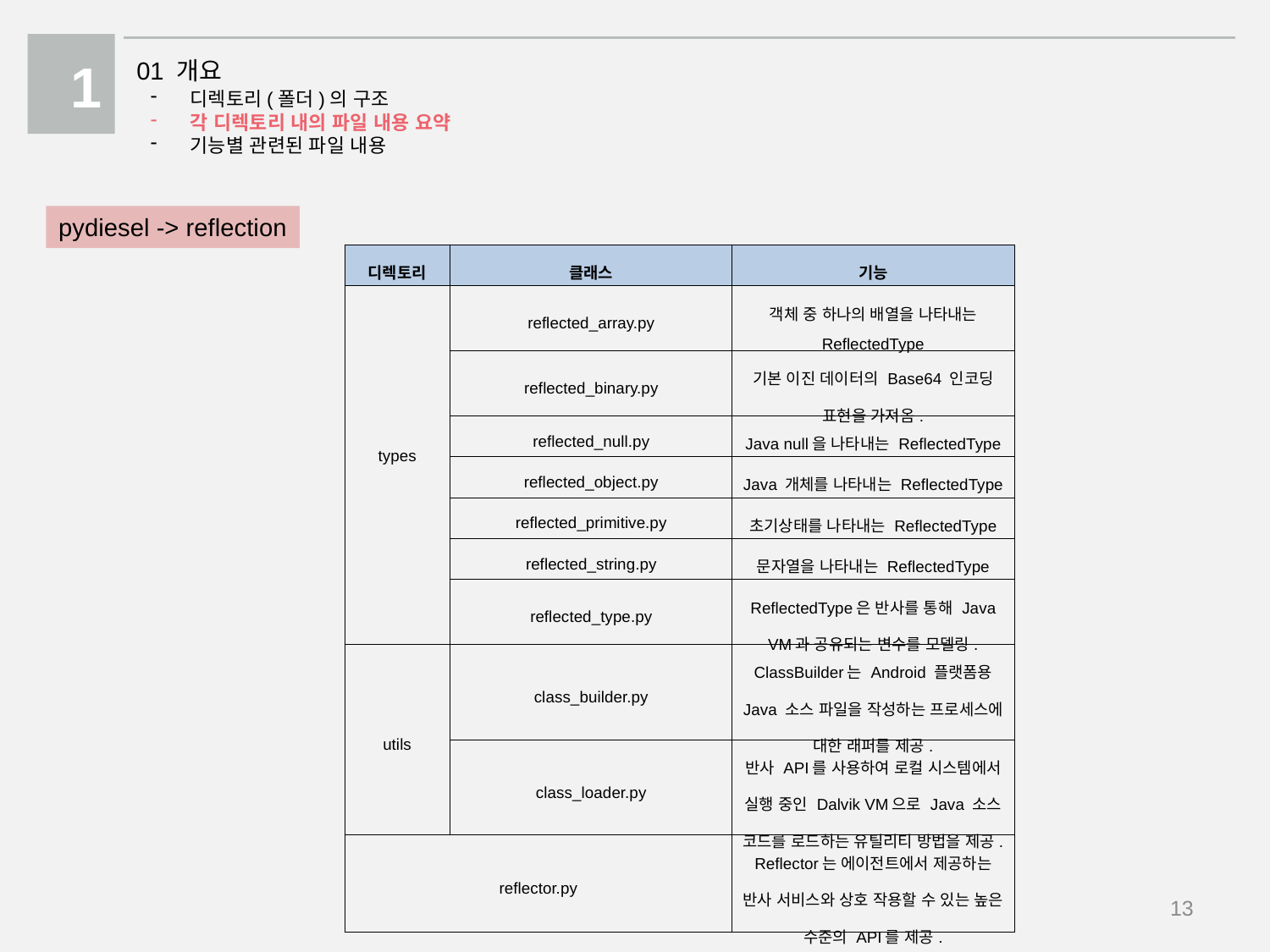

1
01 개요
디렉토리(폴더)의 구조
각 디렉토리 내의 파일 내용 요약
기능별 관련된 파일 내용

pydiesel -> reflection
| 디렉토리 | 클래스 | 기능 |
| --- | --- | --- |
| types | reflected\_array.py | 객체 중 하나의 배열을 나타내는 ReflectedType |
|  | reflected\_binary.py | 기본 이진 데이터의 Base64 인코딩 표현을 가져옴. |
|  | reflected\_null.py | Java null을 나타내는 ReflectedType |
|  | reflected\_object.py | Java 개체를 나타내는 ReflectedType |
|  | reflected\_primitive.py | 초기상태를 나타내는 ReflectedType |
|  | reflected\_string.py | 문자열을 나타내는 ReflectedType |
|  | reflected\_type.py | ReflectedType은 반사를 통해 Java VM과 공유되는 변수를 모델링. |
| utils | class\_builder.py | ClassBuilder는 Android 플랫폼용 Java 소스 파일을 작성하는 프로세스에 대한 래퍼를 제공. |
|  | class\_loader.py | 반사 API를 사용하여 로컬 시스템에서 실행 중인 Dalvik VM으로 Java 소스 코드를 로드하는 유틸리티 방법을 제공. |
| reflector.py |  | Reflector는 에이전트에서 제공하는 반사 서비스와 상호 작용할 수 있는 높은 수준의 API를 제공. |
13